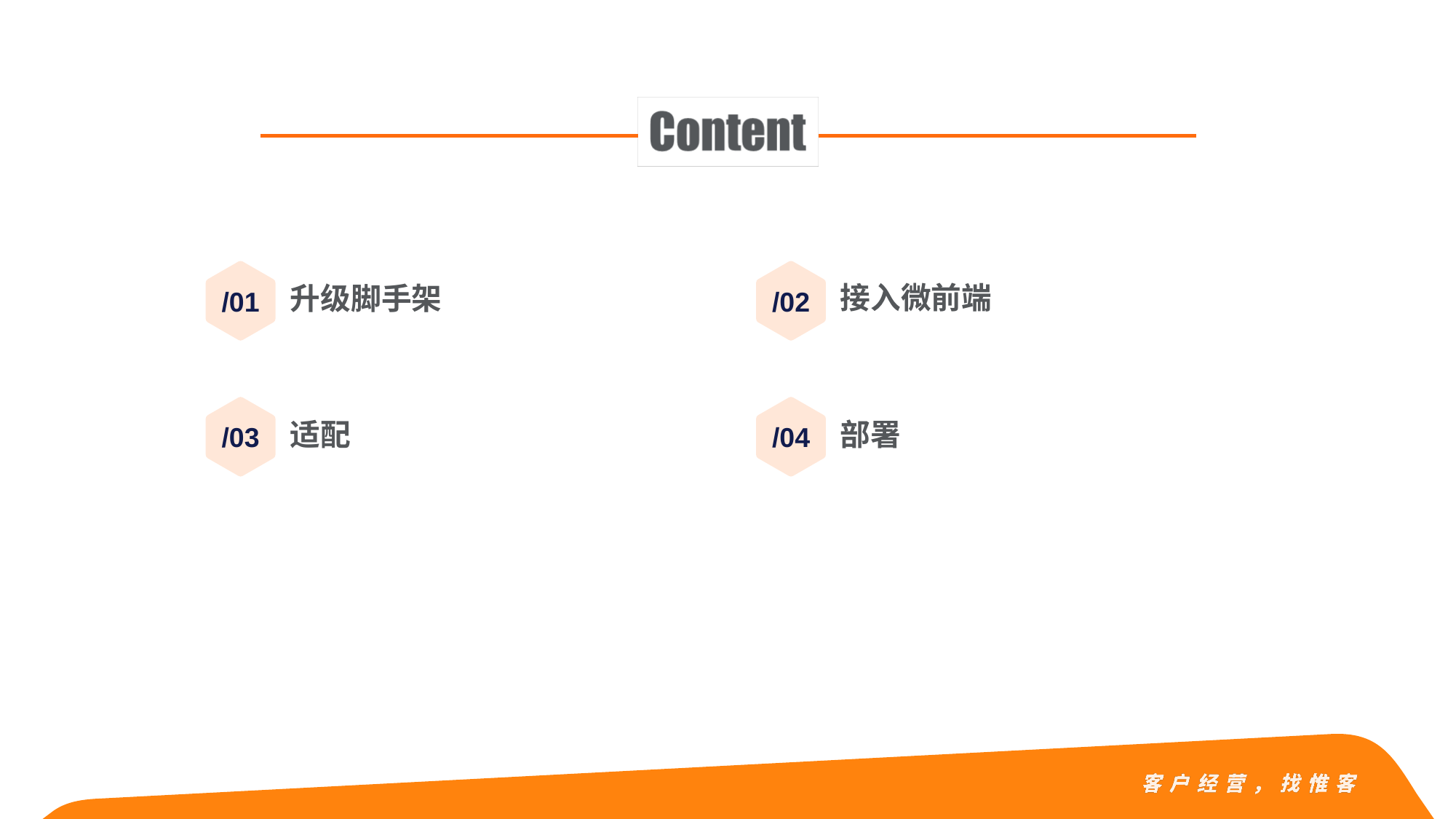

/01
/02
接入微前端
# 升级脚手架
/04
/03
部署
适配